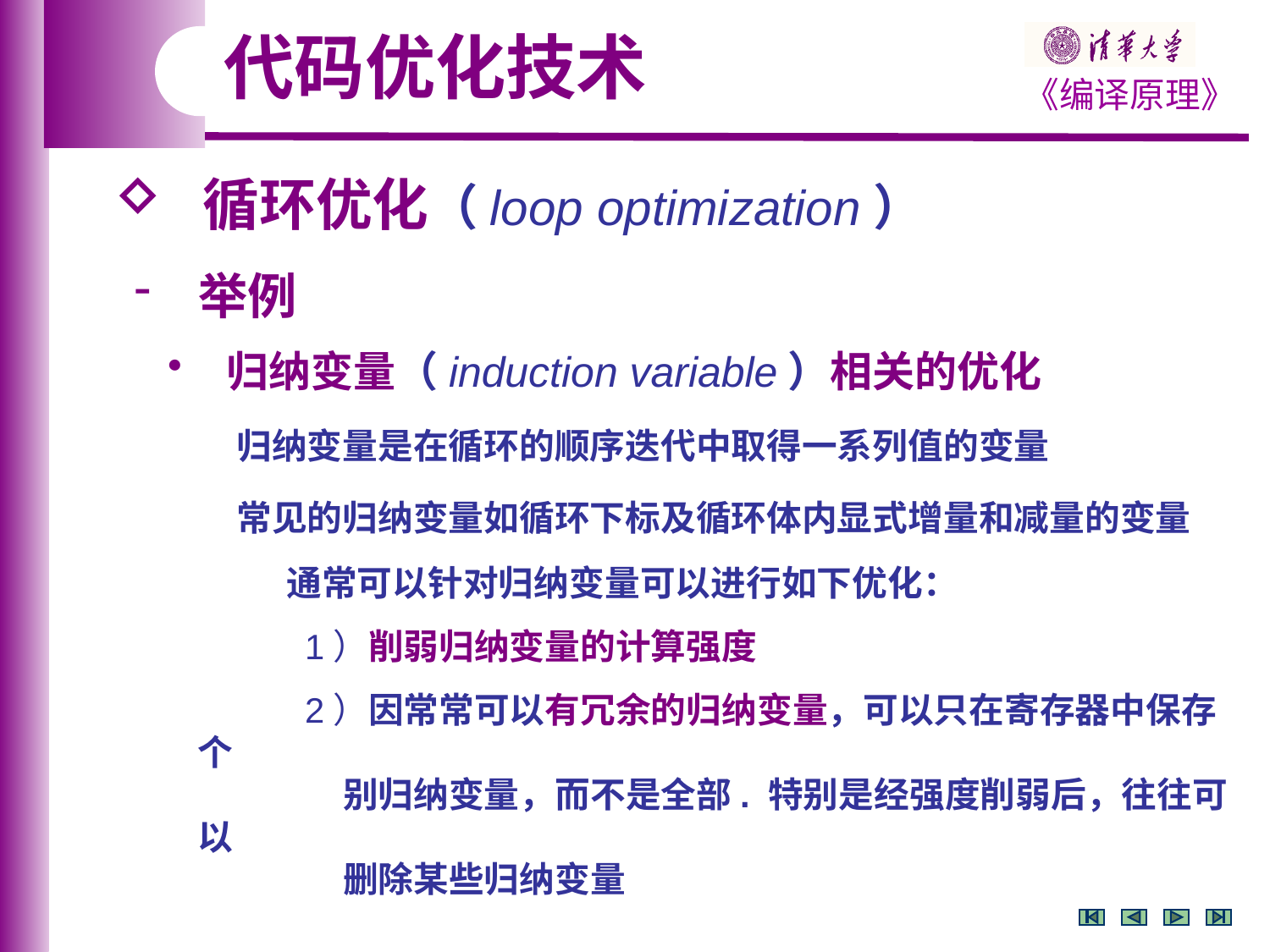

代码优化技术
  循环优化（loop optimization）
  举例

  归纳变量（induction variable）相关的优化

   归纳变量是在循环的顺序迭代中取得一系列值的变量

   常见的归纳变量如循环下标及循环体内显式增量和减量的变量

          通常可以针对归纳变量可以进行如下优化：

           1）削弱归纳变量的计算强度

           2）因常常可以有冗余的归纳变量，可以只在寄存器中保存个
                 别归纳变量，而不是全部. 特别是经强度削弱后，往往可以
                 删除某些归纳变量